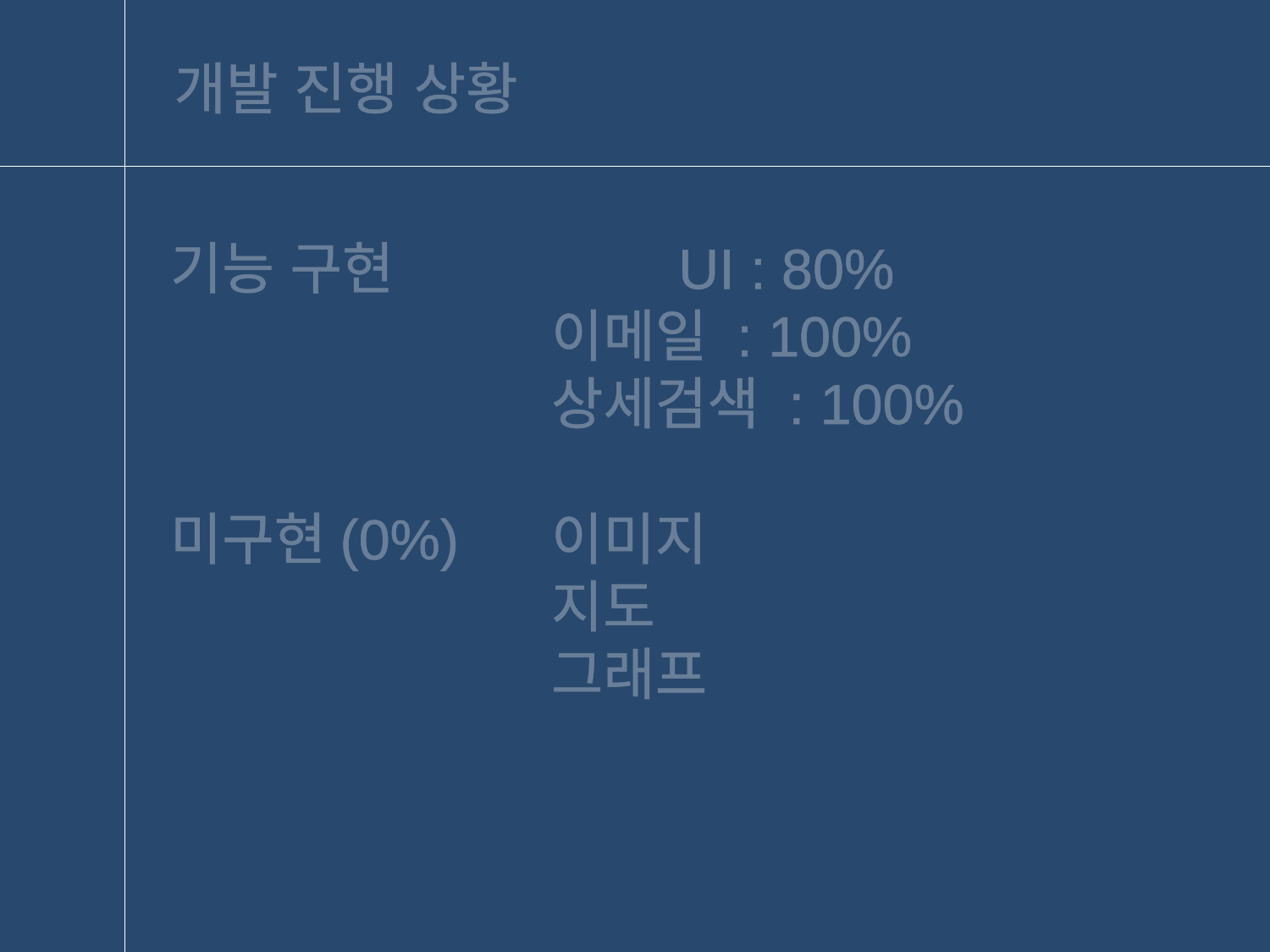

개발 진행 상황
기능 구현  		UI : 80%
			이메일 : 100%
			상세검색 : 100%

미구현(0%)	이미지
			지도
			그래프